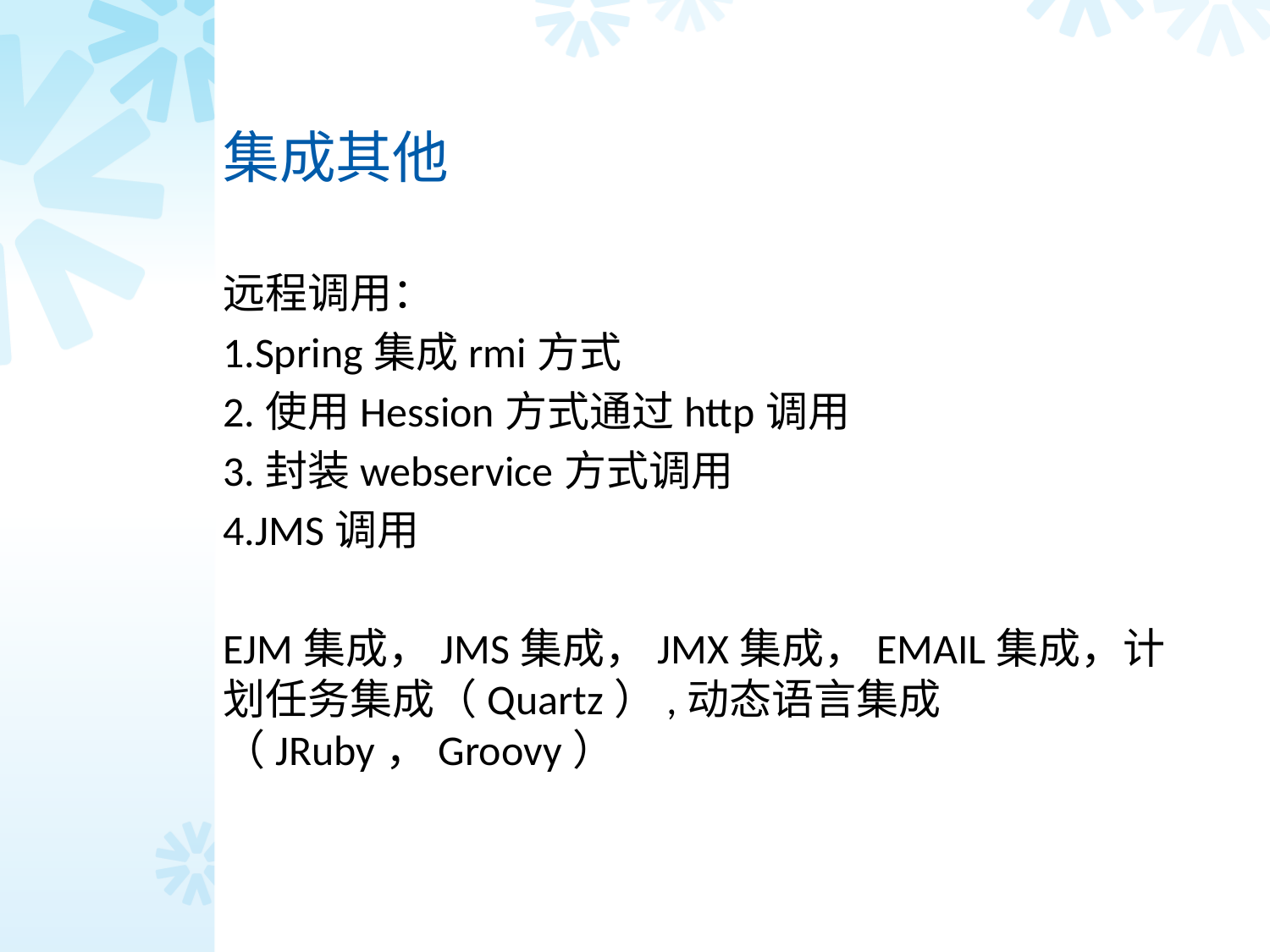

# 集成其他
远程调用：
1.Spring集成rmi方式
2.使用Hession方式通过http调用
3.封装webservice方式调用
4.JMS调用

EJM集成，JMS集成，JMX集成，EMAIL集成，计划任务集成（Quartz）,动态语言集成（JRuby，Groovy）